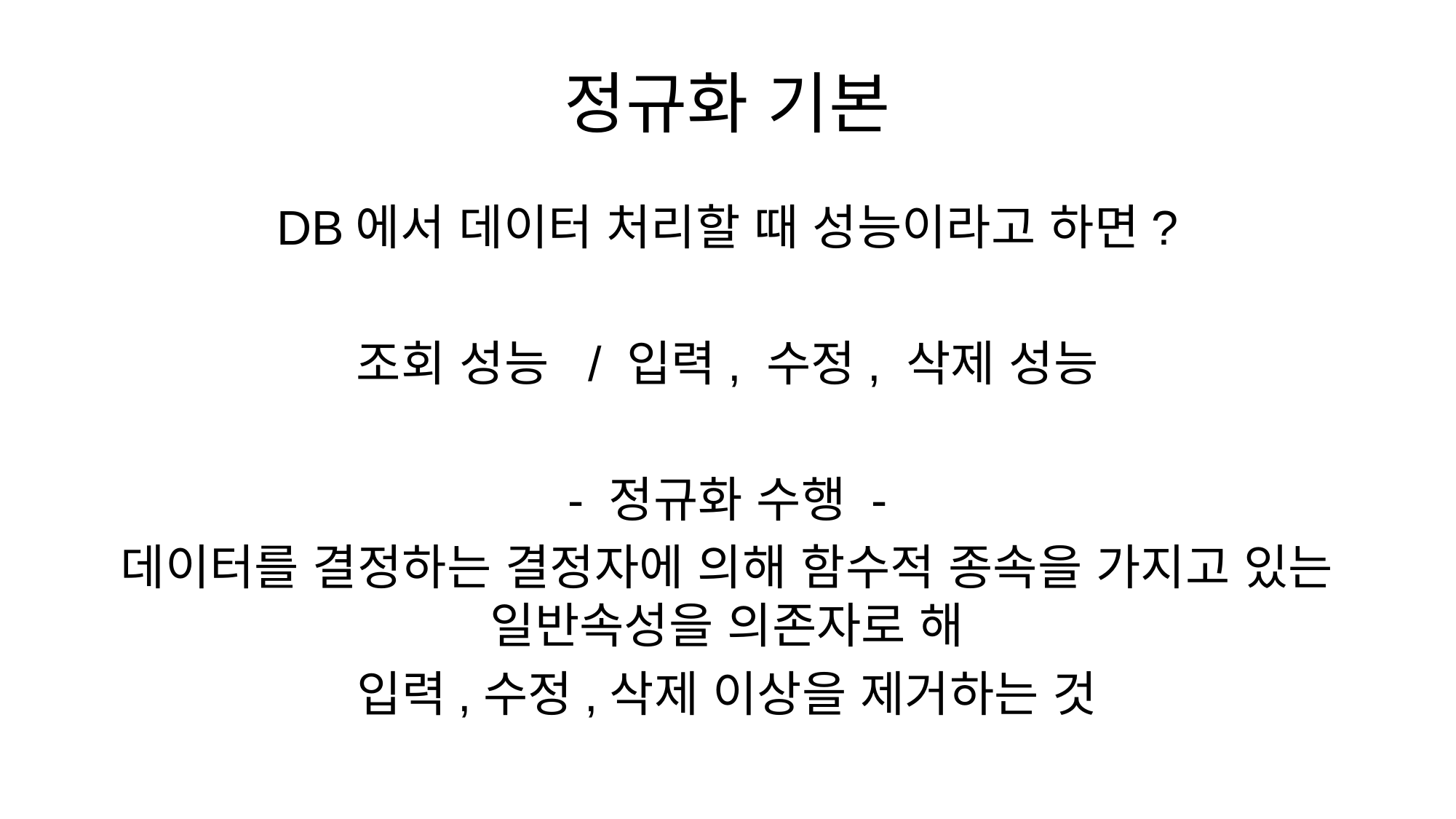

# 정규화 기본
DB에서 데이터 처리할 때 성능이라고 하면?

조회 성능  / 입력, 수정, 삭제 성능

- 정규화 수행 -
데이터를 결정하는 결정자에 의해 함수적 종속을 가지고 있는 일반속성을 의존자로 해
입력,수정,삭제 이상을 제거하는 것